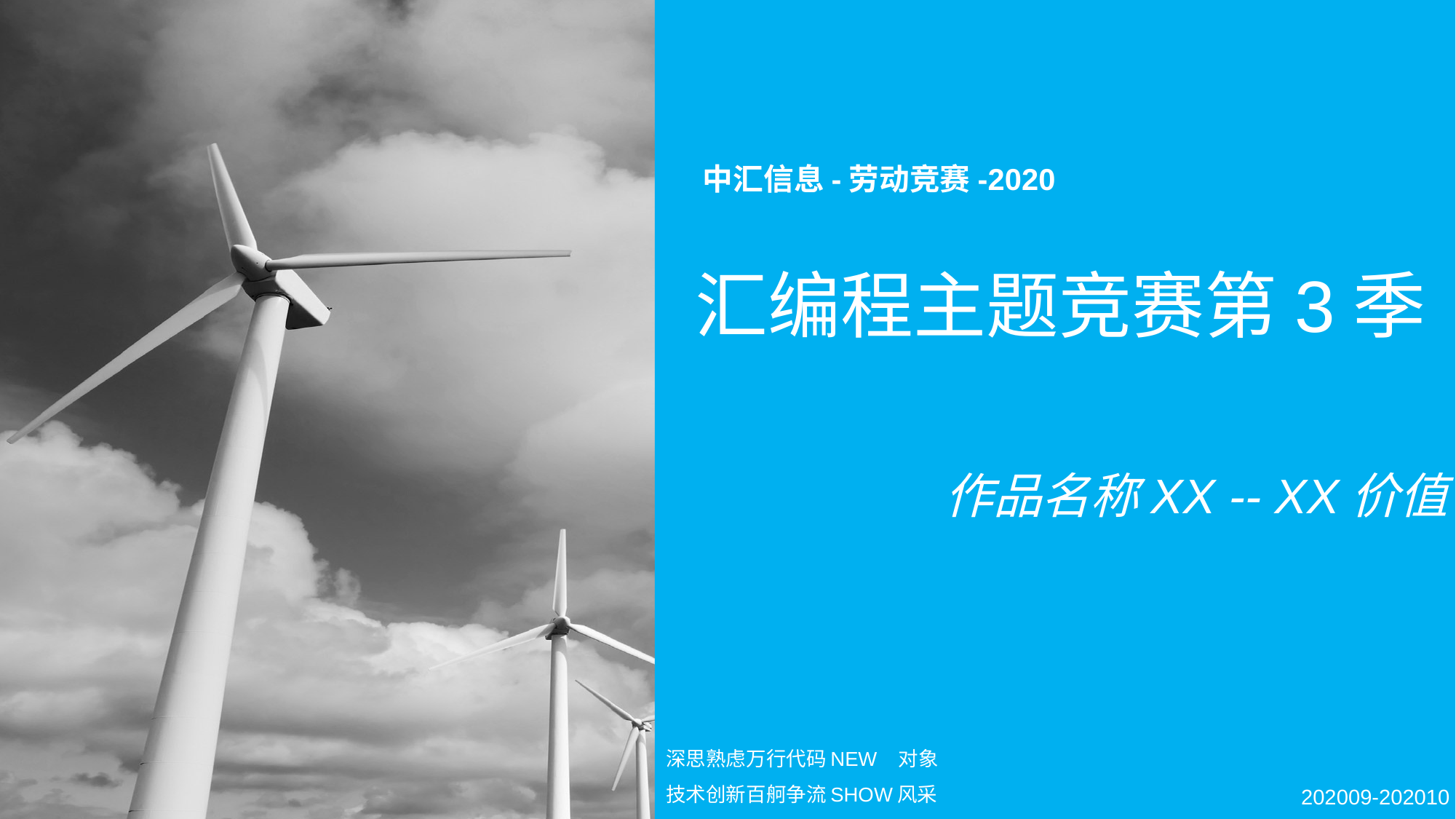

中汇信息-劳动竞赛-2020
汇编程主题竞赛第3季
作品名称XX -- XX价值
深思熟虑万行代码NEW   对象
技术创新百舸争流SHOW风采
202009-202010